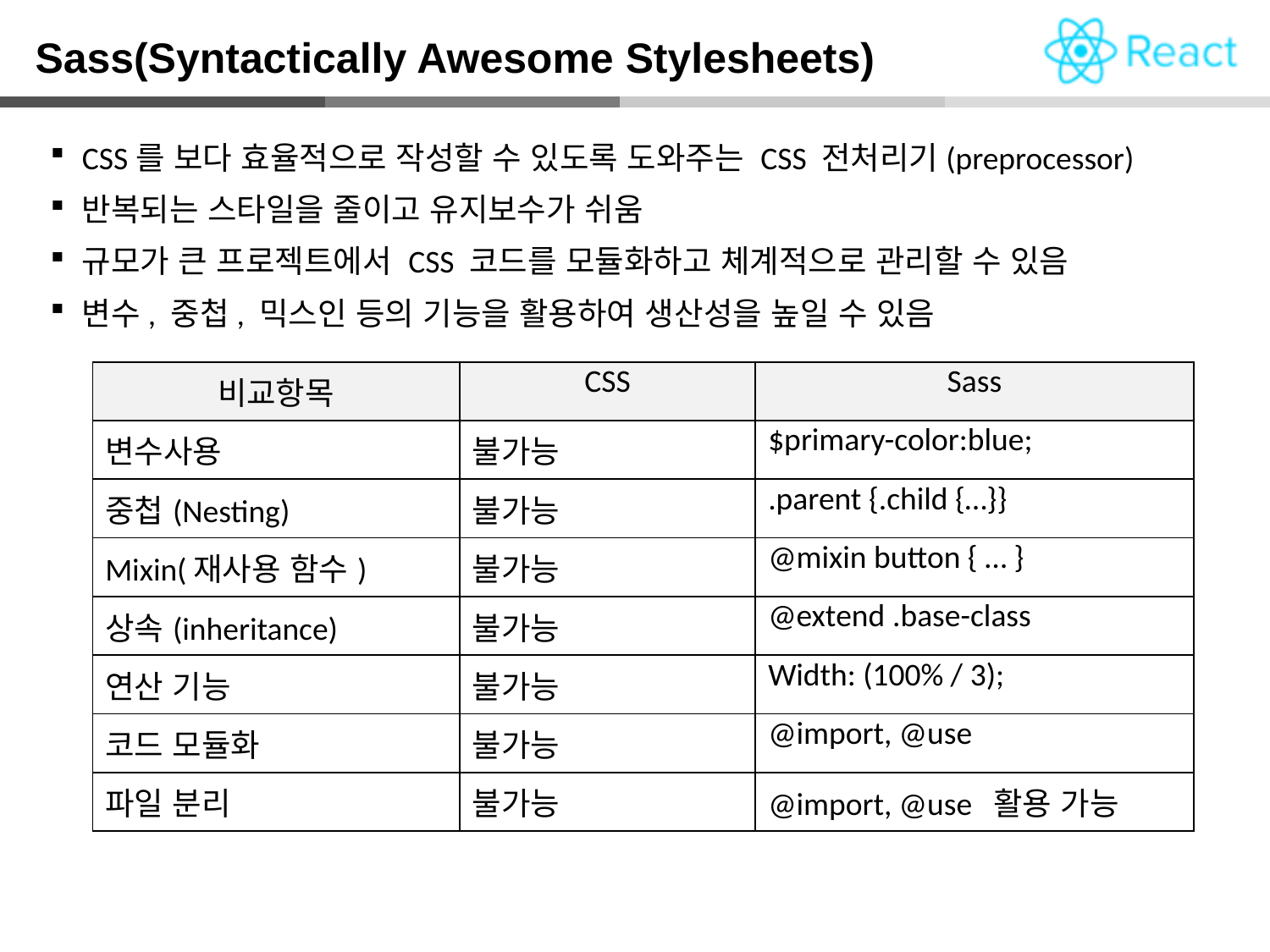

Sass(Syntactically Awesome Stylesheets)
CSS를 보다 효율적으로 작성할 수 있도록 도와주는 CSS 전처리기(preprocessor)
반복되는 스타일을 줄이고 유지보수가 쉬움
규모가 큰 프로젝트에서 CSS 코드를 모듈화하고 체계적으로 관리할 수 있음
변수, 중첩, 믹스인 등의 기능을 활용하여 생산성을 높일 수 있음
| 비교항목 | CSS | Sass |
| --- | --- | --- |
| 변수사용 | 불가능 | $primary-color:blue; |
| 중첩(Nesting) | 불가능 | .parent {.child {…}} |
| Mixin(재사용 함수) | 불가능 | @mixin button { … } |
| 상속(inheritance) | 불가능 | @extend .base-class |
| 연산 기능 | 불가능 | Width: (100% / 3); |
| 코드 모듈화 | 불가능 | @import, @use |
| 파일 분리 | 불가능 | @import, @use 활용 가능 |